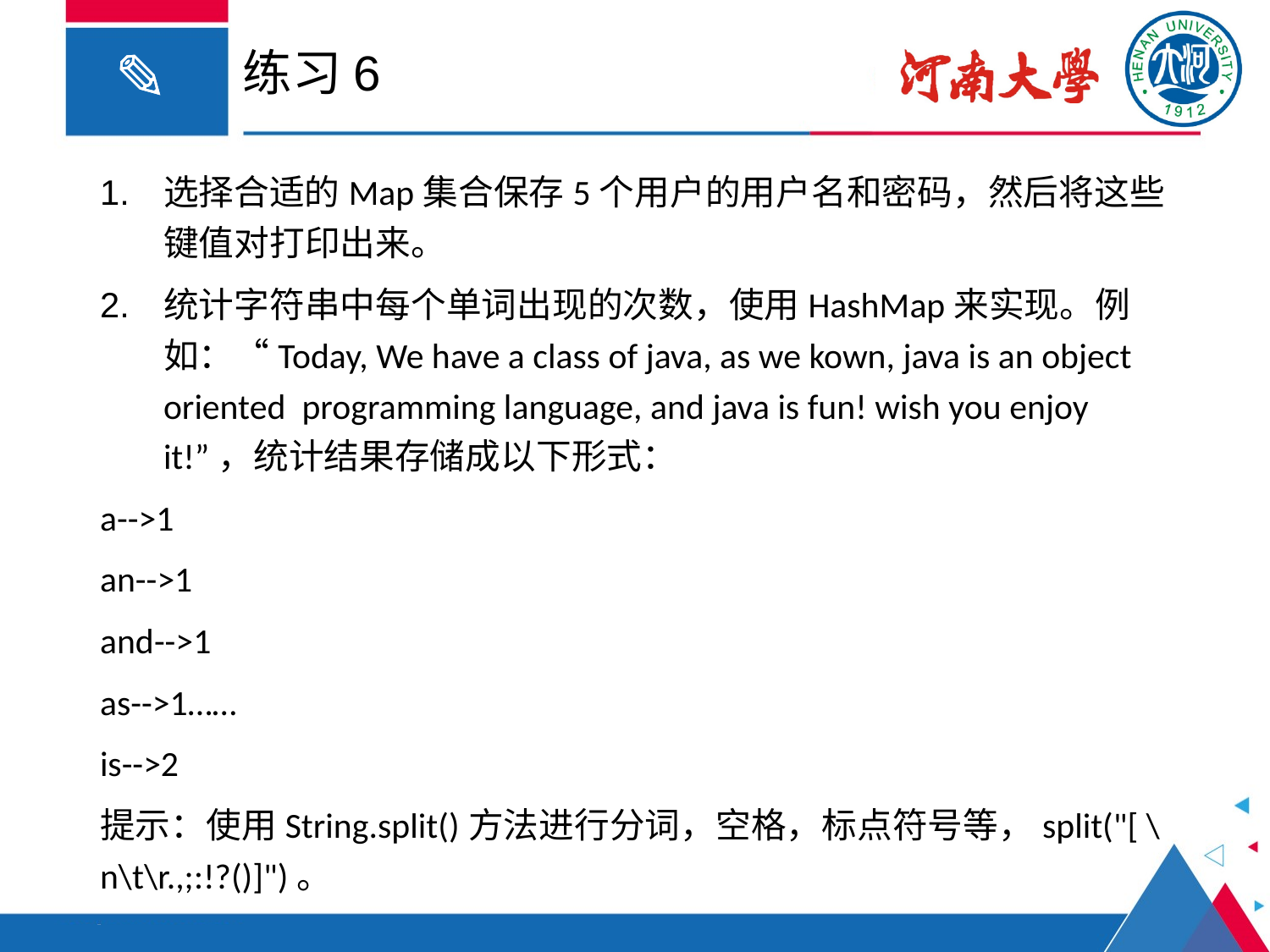

# 练习6
选择合适的Map集合保存5个用户的用户名和密码，然后将这些键值对打印出来。
统计字符串中每个单词出现的次数，使用HashMap来实现。例如：“Today, We have a class of java, as we kown, java is an object oriented  programming language, and java is fun! wish you enjoy it!”，统计结果存储成以下形式：
a-->1
an-->1
and-->1
as-->1……
is-->2
提示：使用String.split()方法进行分词，空格，标点符号等，split("[ \n\t\r.,;:!?()]")。